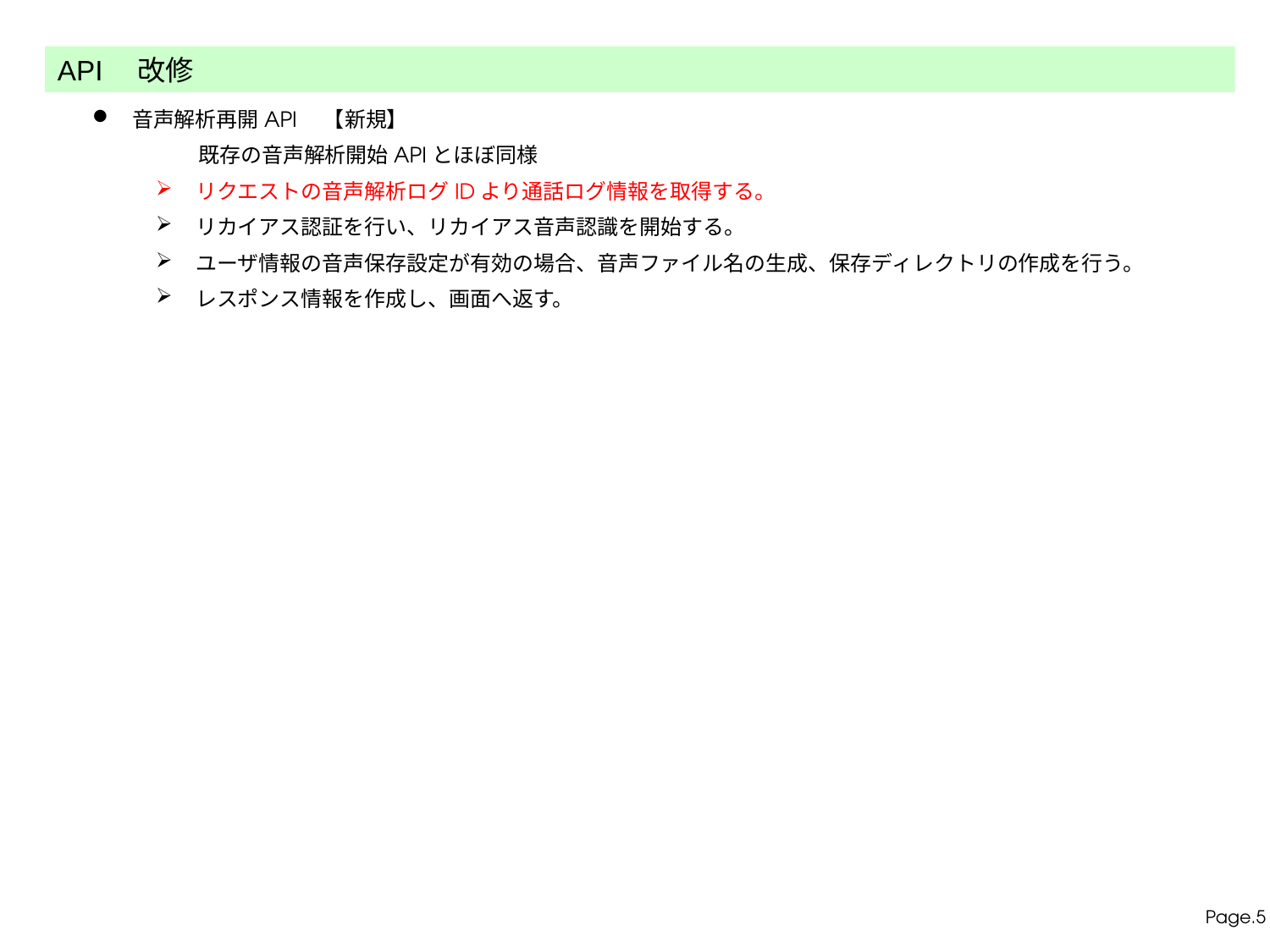

API　改修
音声解析再開API　【新規】
　　　　　既存の音声解析開始APIとほぼ同様
リクエストの音声解析ログIDより通話ログ情報を取得する。
リカイアス認証を行い、リカイアス音声認識を開始する。
ユーザ情報の音声保存設定が有効の場合、音声ファイル名の生成、保存ディレクトリの作成を行う。
レスポンス情報を作成し、画面へ返す。